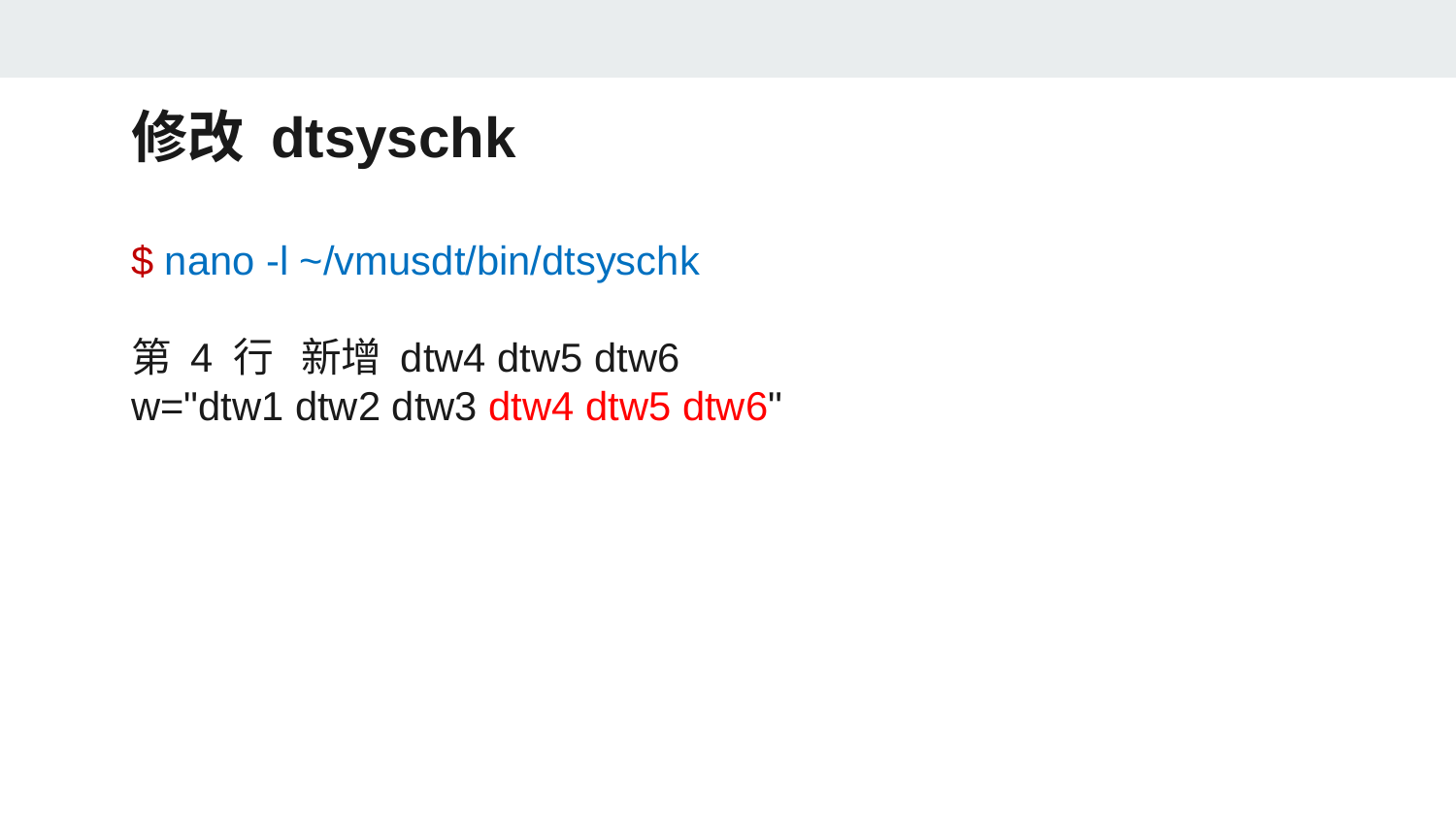

修改 dtsyschk
$ nano -l ~/vmusdt/bin/dtsyschk
第 4 行   新增 dtw4 dtw5 dtw6
w="dtw1 dtw2 dtw3 dtw4 dtw5 dtw6"